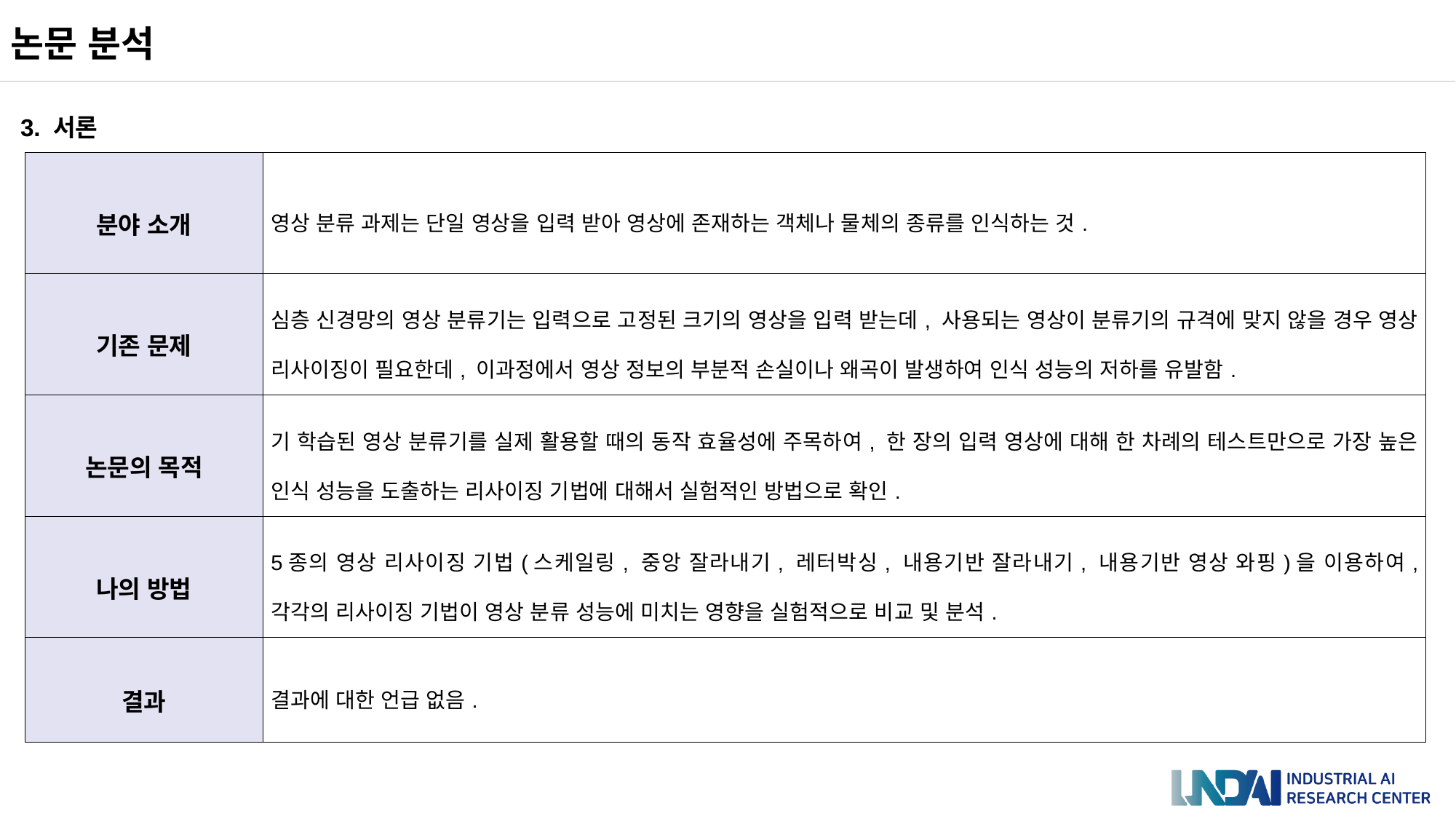

논문 분석
3. 서론

| 분야 소개 | 영상 분류 과제는 단일 영상을 입력 받아 영상에 존재하는 객체나 물체의 종류를 인식하는 것. |
| --- | --- |
| 기존 문제 | 심층 신경망의 영상 분류기는 입력으로 고정된 크기의 영상을 입력 받는데, 사용되는 영상이 분류기의 규격에 맞지 않을 경우 영상 리사이징이 필요한데, 이과정에서 영상 정보의 부분적 손실이나 왜곡이 발생하여 인식 성능의 저하를 유발함. |
| 논문의 목적 | 기 학습된 영상 분류기를 실제 활용할 때의 동작 효율성에 주목하여, 한 장의 입력 영상에 대해 한 차례의 테스트만으로 가장 높은 인식 성능을 도출하는 리사이징 기법에 대해서 실험적인 방법으로 확인. |
| 나의 방법 | 5종의 영상 리사이징 기법(스케일링, 중앙 잘라내기, 레터박싱, 내용기반 잘라내기, 내용기반 영상 와핑)을 이용하여, 각각의 리사이징 기법이 영상 분류 성능에 미치는 영향을 실험적으로 비교 및 분석. |
| 결과 | 결과에 대한 언급 없음. |